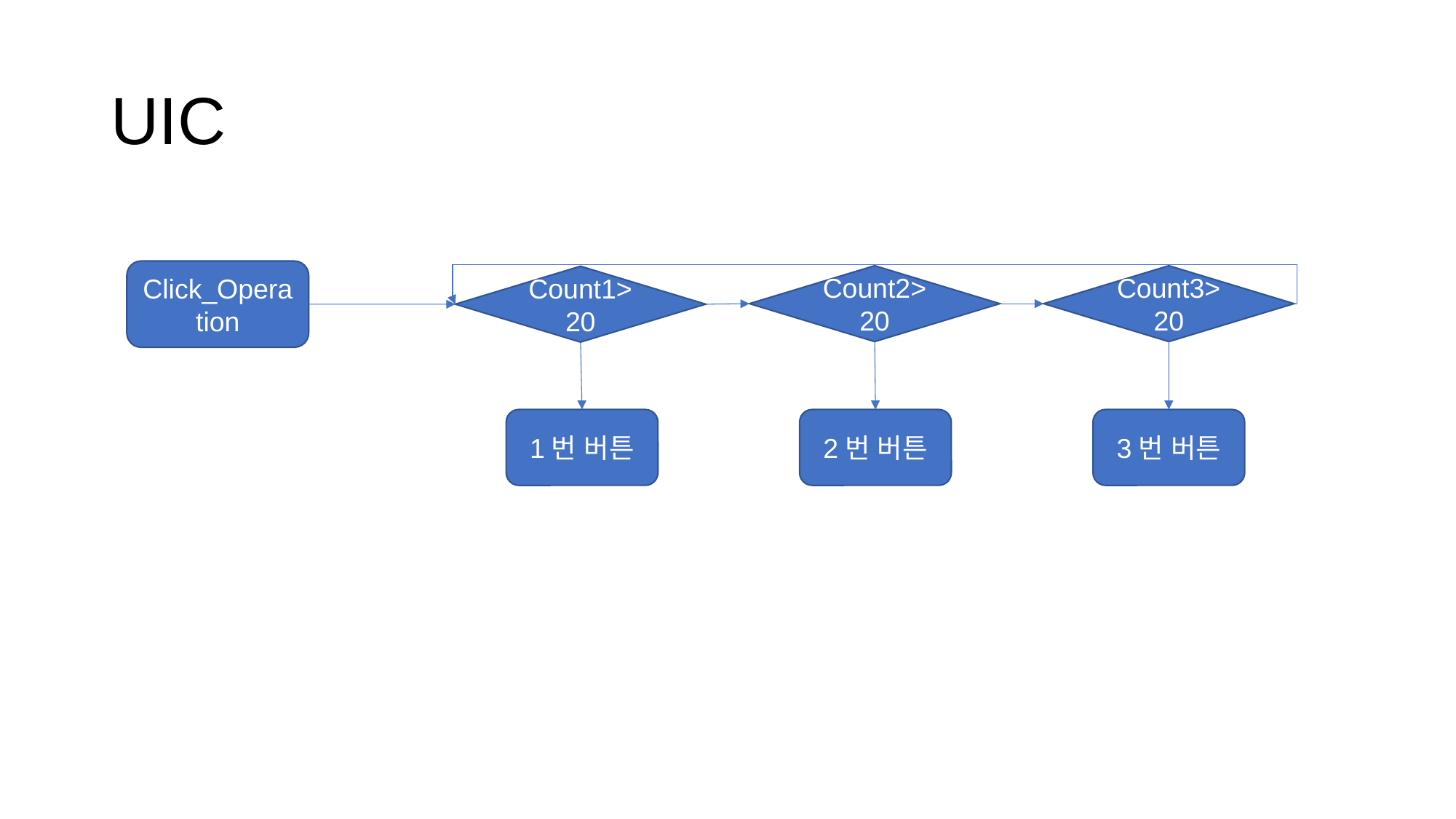

# UIC
Click_Operation
Count2>20
Count3>20
Count1>20
1번 버튼
2번 버튼
3번 버튼